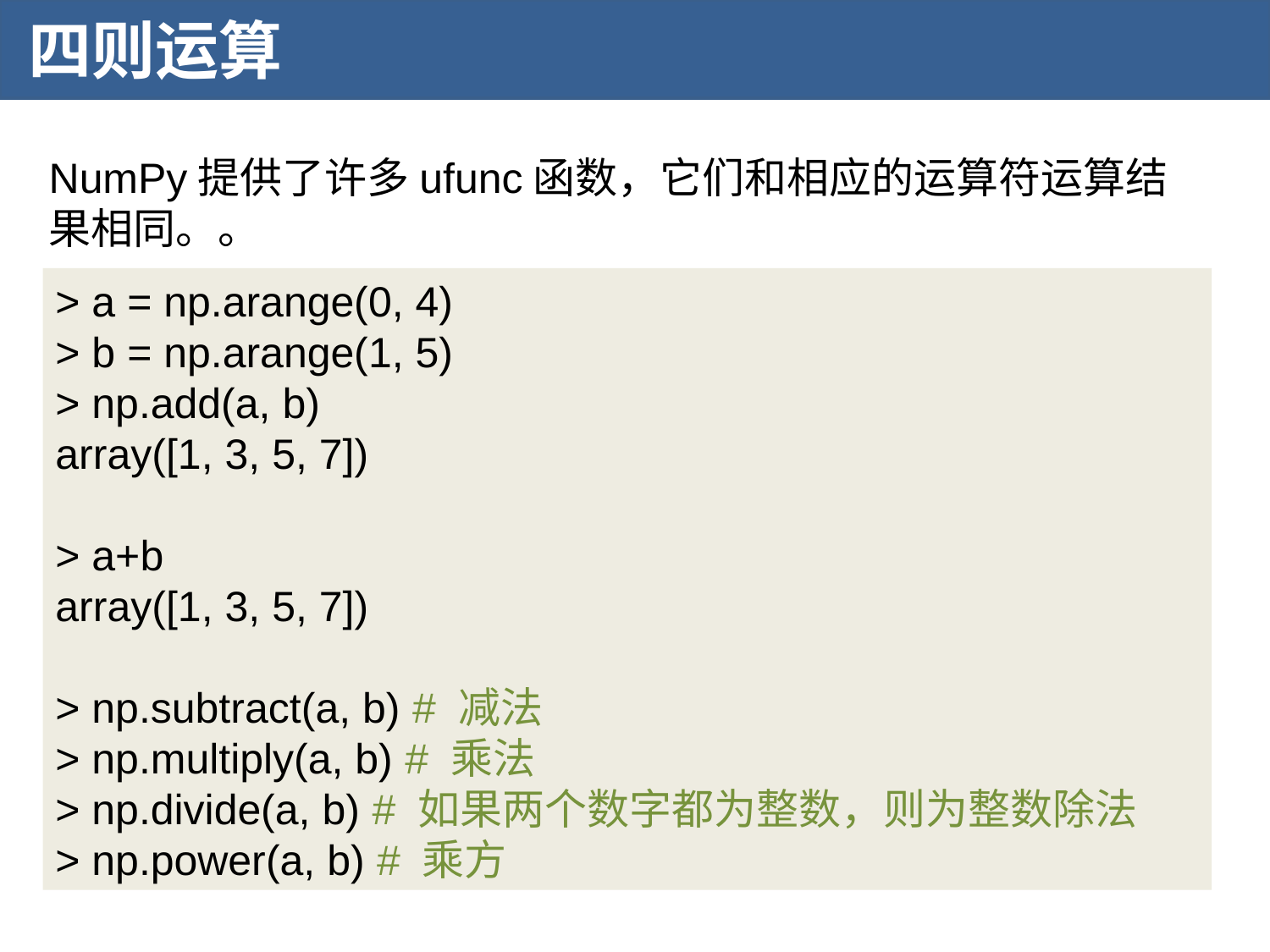

四则运算
NumPy提供了许多ufunc函数，它们和相应的运算符运算结果相同。。
> a = np.arange(0, 4)
> b = np.arange(1, 5)
> np.add(a, b)
array([1, 3, 5, 7])

> a+b
array([1, 3, 5, 7])

> np.subtract(a, b) # 减法
> np.multiply(a, b) # 乘法
> np.divide(a, b) # 如果两个数字都为整数，则为整数除法
> np.power(a, b) # 乘方